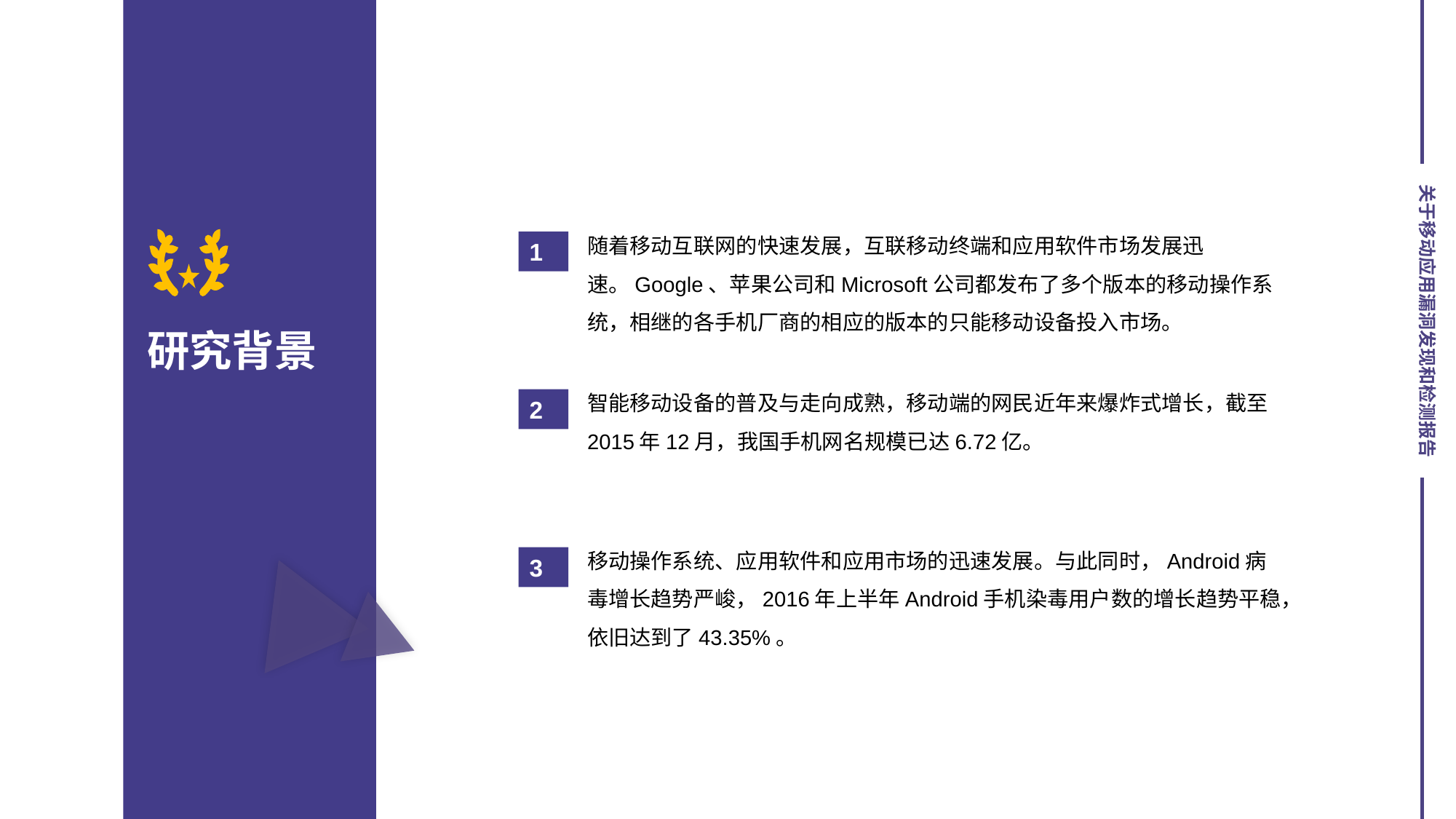

关于移动应用漏洞发现和检测报告
随着移动互联网的快速发展，互联移动终端和应用软件市场发展迅速。Google、苹果公司和Microsoft公司都发布了多个版本的移动操作系统，相继的各手机厂商的相应的版本的只能移动设备投入市场。

1
研究背景
智能移动设备的普及与走向成熟，移动端的网民近年来爆炸式增长，截至2015年12月，我国手机网名规模已达6.72亿。
2
移动操作系统、应用软件和应用市场的迅速发展。与此同时，Android病毒增长趋势严峻，2016年上半年Android手机染毒用户数的增长趋势平稳，依旧达到了43.35%。
3